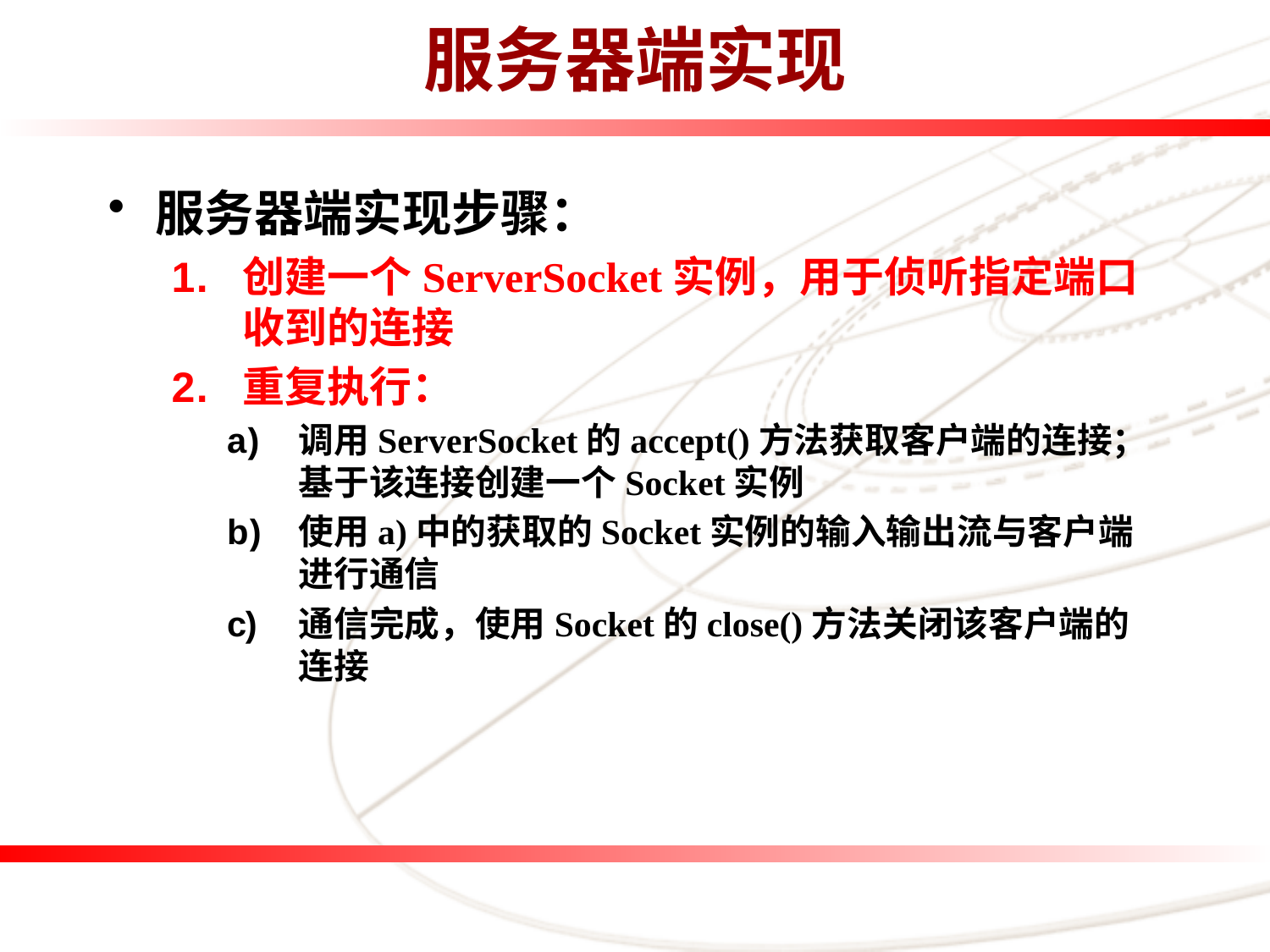

# 服务器端实现
服务器端实现步骤：
创建一个ServerSocket实例，用于侦听指定端口收到的连接
重复执行：
调用ServerSocket的accept()方法获取客户端的连接；基于该连接创建一个Socket实例
使用a)中的获取的Socket实例的输入输出流与客户端进行通信
通信完成，使用Socket的close()方法关闭该客户端的连接